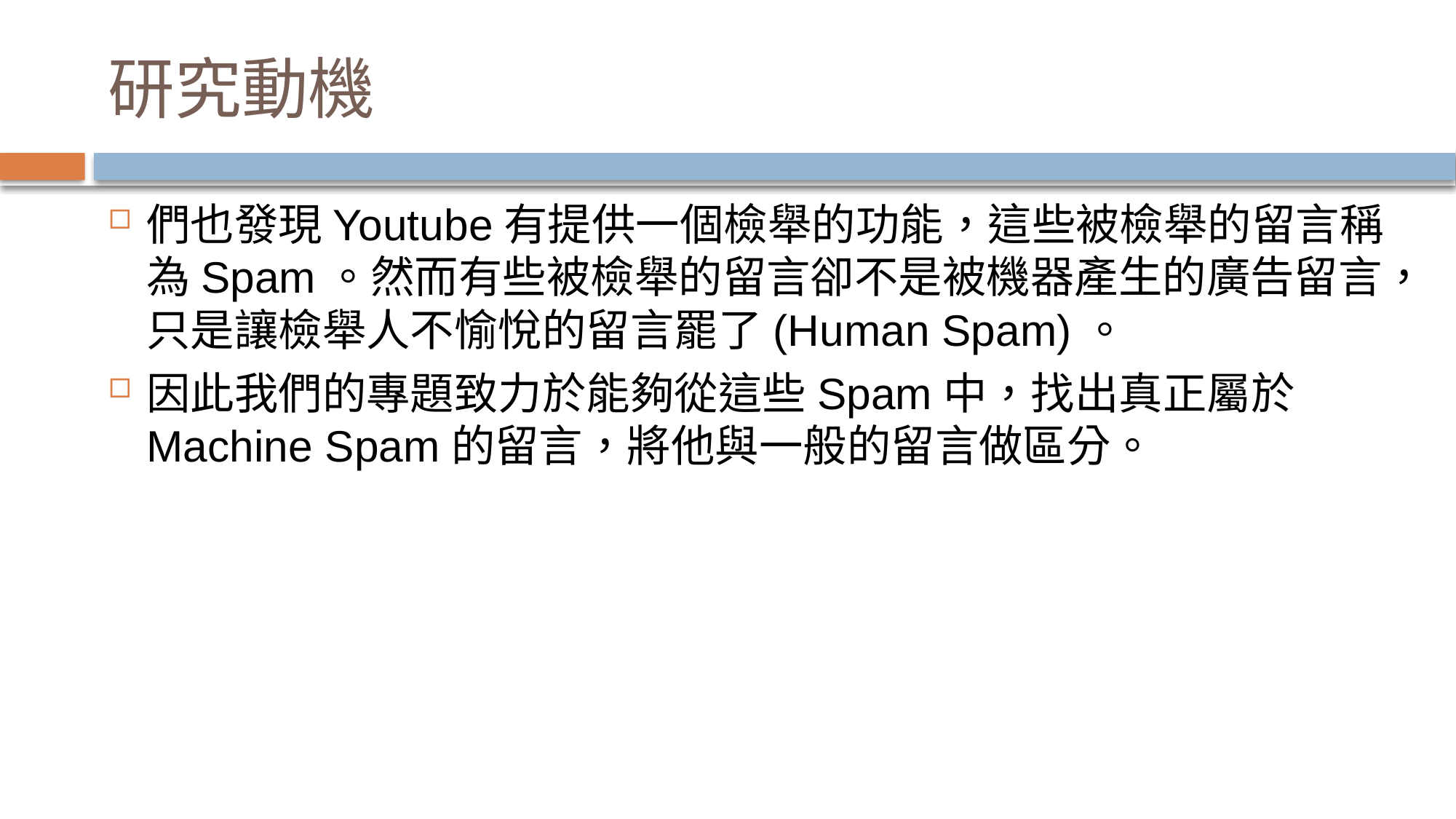

# 研究動機
們也發現Youtube有提供一個檢舉的功能，這些被檢舉的留言稱為Spam。然而有些被檢舉的留言卻不是被機器產生的廣告留言，只是讓檢舉人不愉悅的留言罷了(Human Spam)。
因此我們的專題致力於能夠從這些Spam中，找出真正屬於Machine Spam的留言，將他與一般的留言做區分。